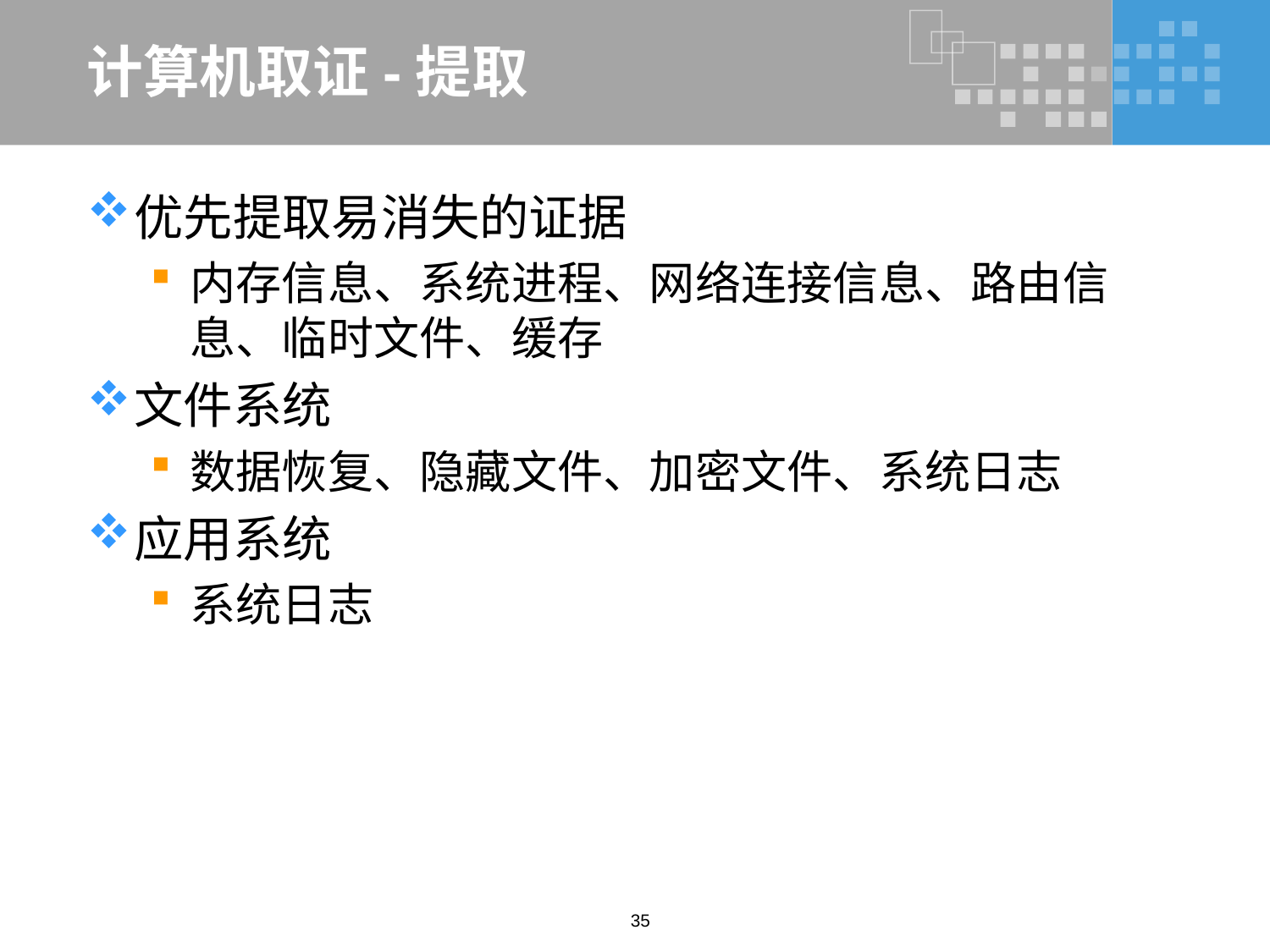

# 计算机取证-提取
优先提取易消失的证据
内存信息、系统进程、网络连接信息、路由信息、临时文件、缓存
文件系统
数据恢复、隐藏文件、加密文件、系统日志
应用系统
系统日志

35